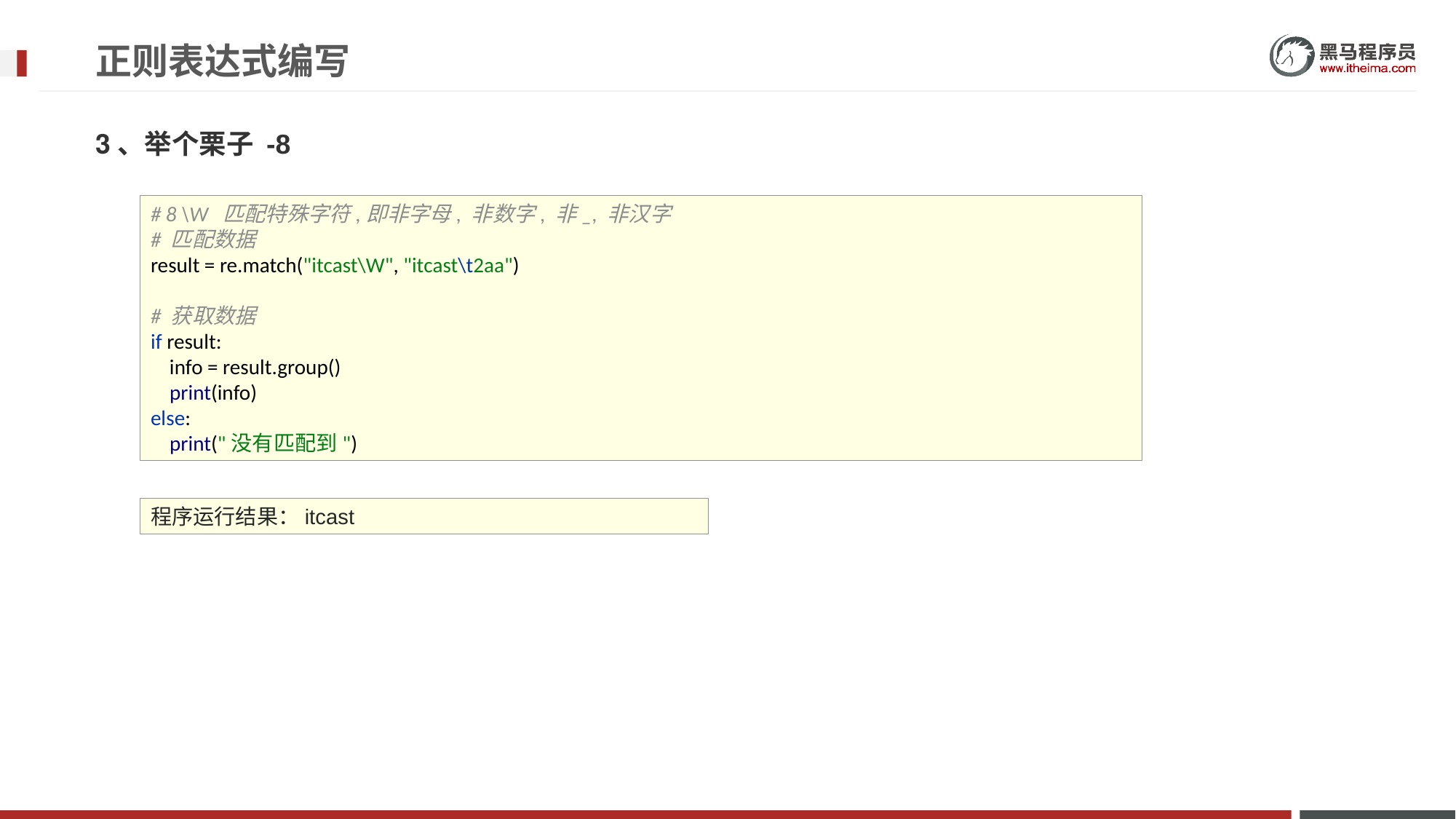

# 正则表达式编写
3、举个栗子 -8
# 8 \W  匹配特殊字符,即非字母, 非数字, 非_, 非汉字 # 匹配数据 result = re.match("itcast\W", "itcast\t2aa") # 获取数据 if result: info = result.group() print(info) else: print("没有匹配到")
程序运行结果：itcast